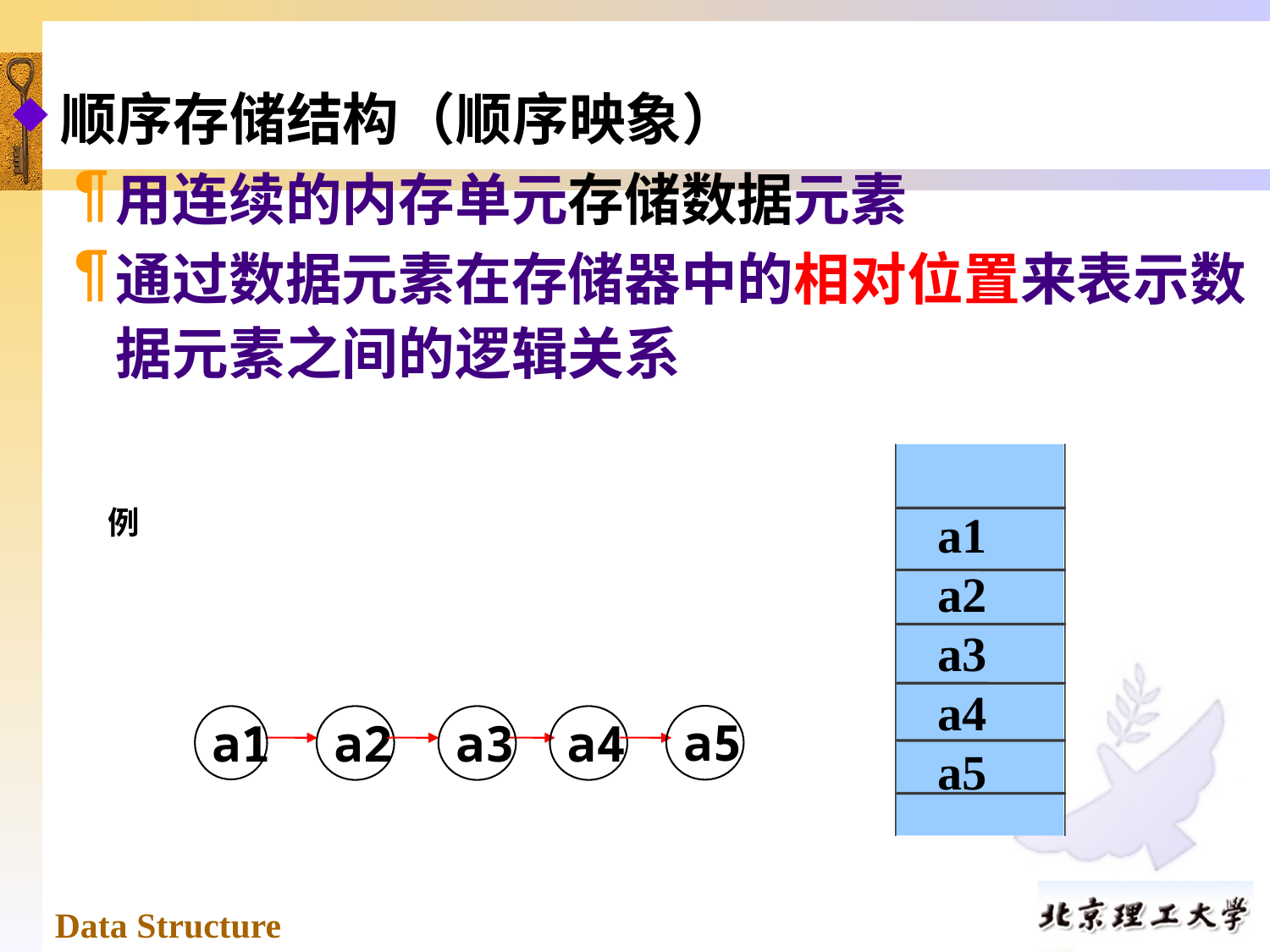

顺序存储结构（顺序映象）
用连续的内存单元存储数据元素
通过数据元素在存储器中的相对位置来表示数据元素之间的逻辑关系

a1
a2
a3
a4
a5

例

a5

a1

a2

a3

a4